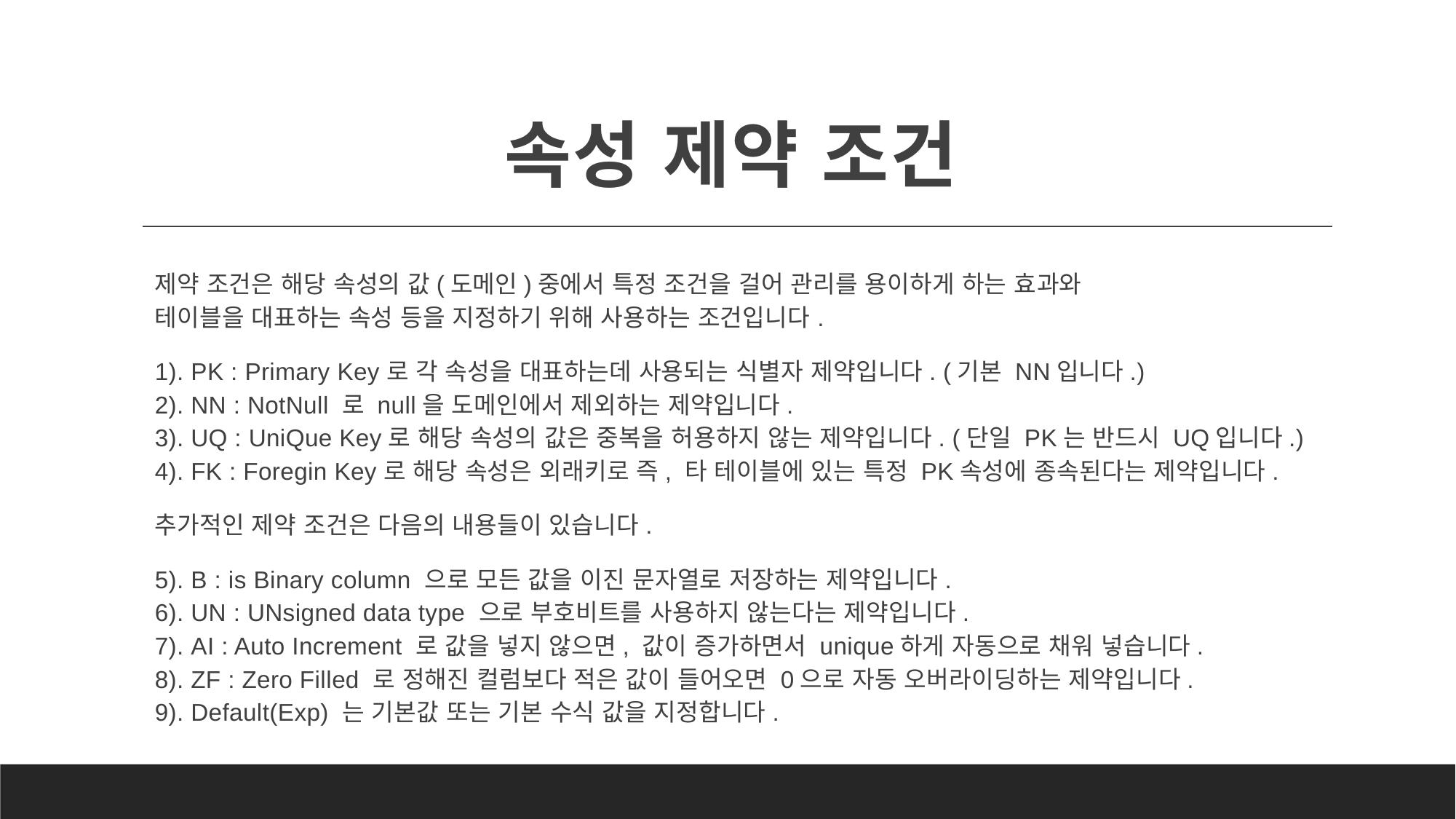

# 속성 제약 조건
제약 조건은 해당 속성의 값(도메인)중에서 특정 조건을 걸어 관리를 용이하게 하는 효과와
테이블을 대표하는 속성 등을 지정하기 위해 사용하는 조건입니다.
1). PK : Primary Key로 각 속성을 대표하는데 사용되는 식별자 제약입니다. (기본 NN입니다.)
2). NN : NotNull 로 null을 도메인에서 제외하는 제약입니다.
3). UQ : UniQue Key로 해당 속성의 값은 중복을 허용하지 않는 제약입니다. (단일 PK는 반드시 UQ입니다.)
4). FK : Foregin Key로 해당 속성은 외래키로 즉, 타 테이블에 있는 특정 PK속성에 종속된다는 제약입니다.
추가적인 제약 조건은 다음의 내용들이 있습니다.
5). B : is Binary column 으로 모든 값을 이진 문자열로 저장하는 제약입니다.
6). UN : UNsigned data type 으로 부호비트를 사용하지 않는다는 제약입니다.
7). AI : Auto Increment 로 값을 넣지 않으면, 값이 증가하면서 unique하게 자동으로 채워 넣습니다.
8). ZF : Zero Filled 로 정해진 컬럼보다 적은 값이 들어오면 0으로 자동 오버라이딩하는 제약입니다.
9). Default(Exp) 는 기본값 또는 기본 수식 값을 지정합니다.